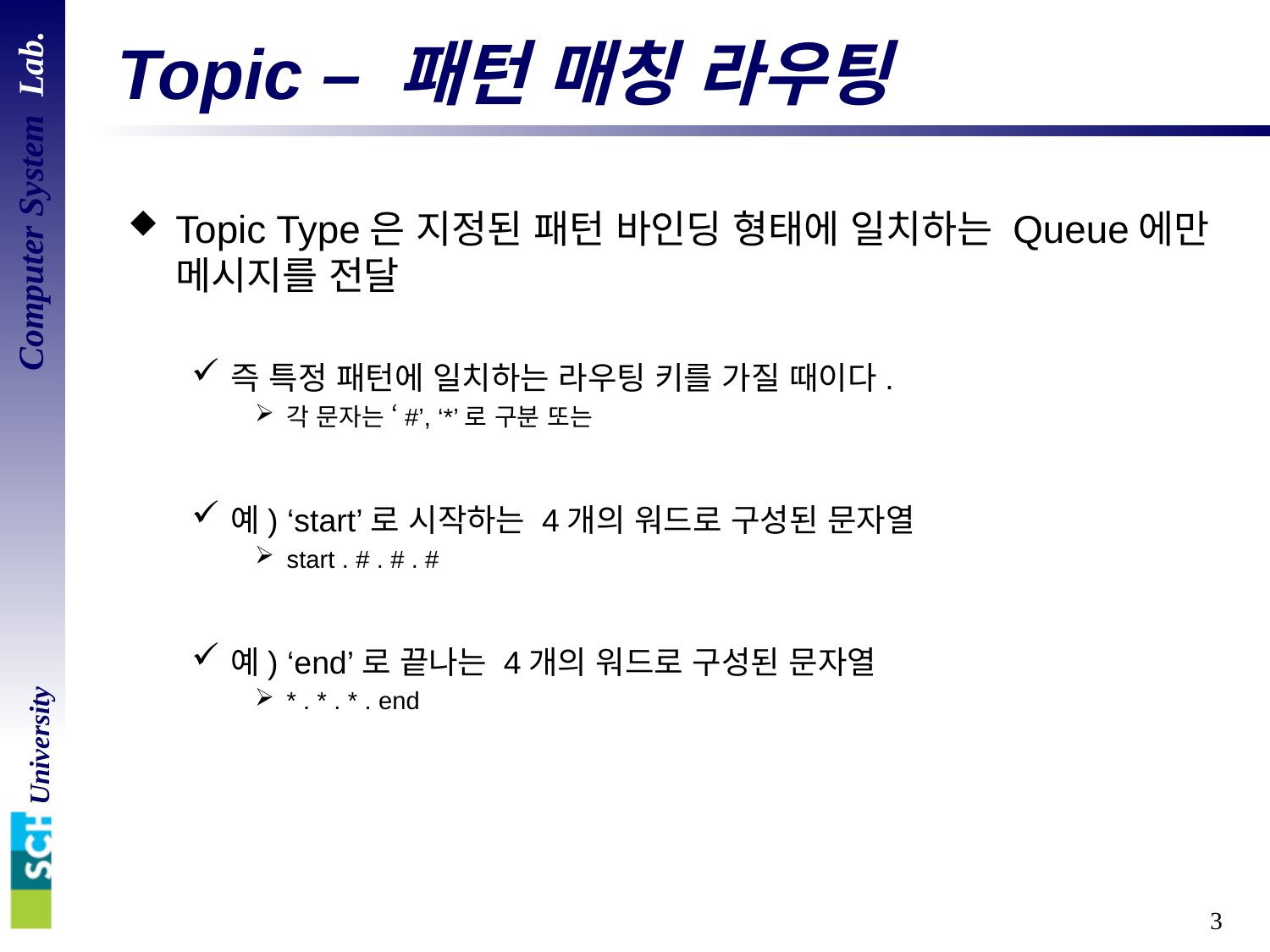

# Topic – 패턴 매칭 라우팅
Topic Type은 지정된 패턴 바인딩 형태에 일치하는 Queue에만 메시지를 전달

즉 특정 패턴에 일치하는 라우팅 키를 가질 때이다.
각 문자는 ‘#’, ‘*’로 구분 또는

예) ‘start’로 시작하는 4개의 워드로 구성된 문자열
start . # . # . #

예) ‘end’로 끝나는 4개의 워드로 구성된 문자열
* . * . * . end